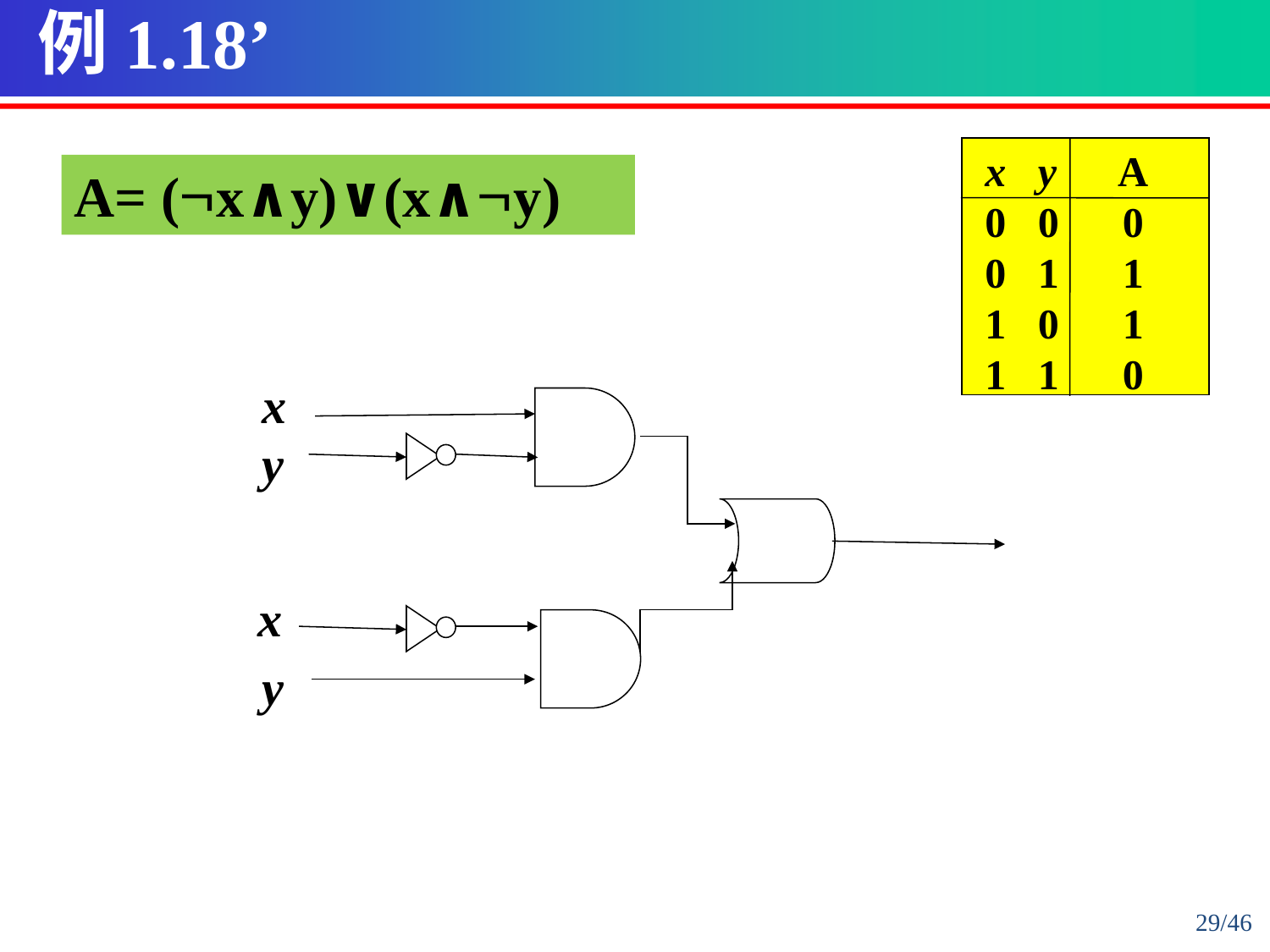

例1.18’
 x   y      A
 0   0      0
 0   1      1
 1   0      1
 1   1      0
A= (¬x∧y)∨(x∧¬y)
x

y

x

y
29/46